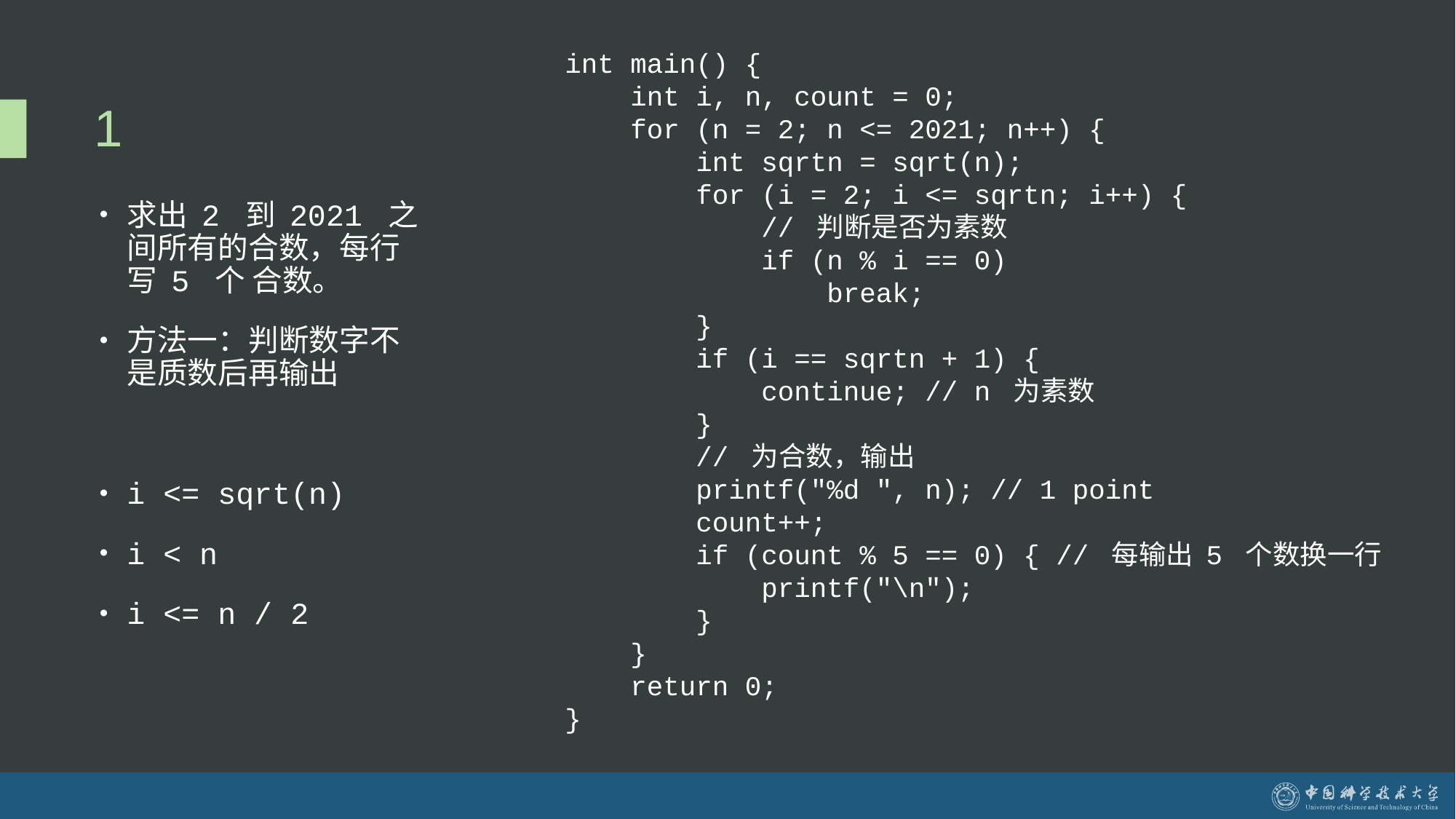

int main() {
    int i, n, count = 0;
    for (n = 2; n <= 2021; n++) {
        int sqrtn = sqrt(n);
        for (i = 2; i <= sqrtn; i++) {
            // 判断是否为素数
            if (n % i == 0)
                break;
        }
        if (i == sqrtn + 1) {
            continue; // n 为素数
        }
        // 为合数，输出
        printf("%d ", n); // 1 point
        count++;
        if (count % 5 == 0) { // 每输出 5 个数换一行
            printf("\n");
        }
    }
    return 0;
}
# 1
求出 2 到 2021 之间所有的合数，每行写 5 个 合数。
方法一：判断数字不是质数后再输出

i <= sqrt(n)
i < n
i <= n / 2